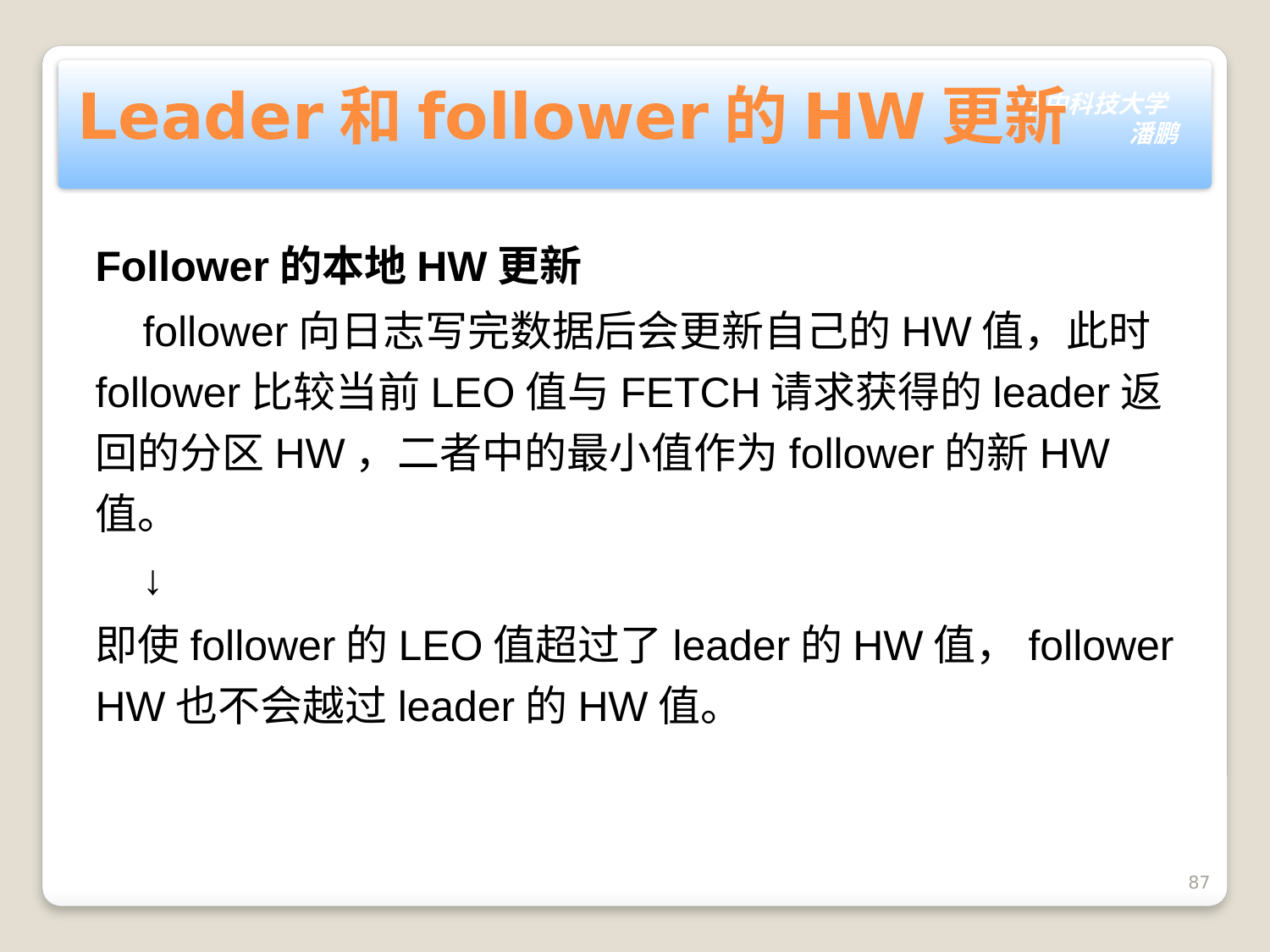

# Leader和follower的HW更新
Follower的本地HW更新
    follower向日志写完数据后会更新自己的HW值，此时follower比较当前LEO值与FETCH请求获得的leader返回的分区HW，二者中的最小值作为follower的新HW值。
    ↓
即使follower的LEO值超过了leader的HW值，follower HW也不会越过leader的HW值。
87